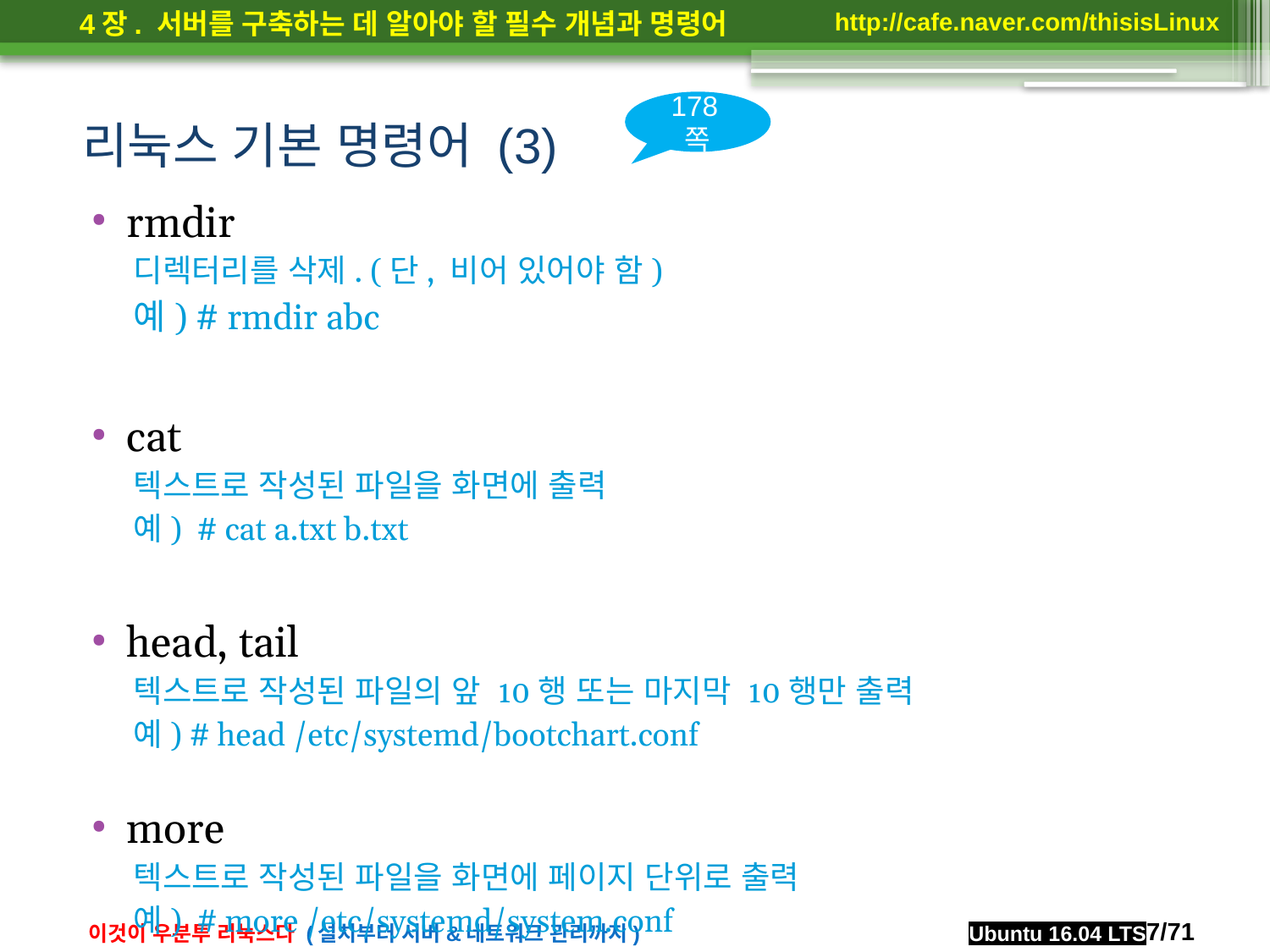

178쪽
# 리눅스 기본 명령어 (3)
rmdir
디렉터리를 삭제. (단, 비어 있어야 함)
예) # rmdir abc

cat
텍스트로 작성된 파일을 화면에 출력
예)  # cat a.txt b.txt

head, tail
텍스트로 작성된 파일의 앞 10행 또는 마지막 10행만 출력
예) # head /etc/systemd/bootchart.conf

more
텍스트로 작성된 파일을 화면에 페이지 단위로 출력
예)  # more /etc/systemd/system.conf